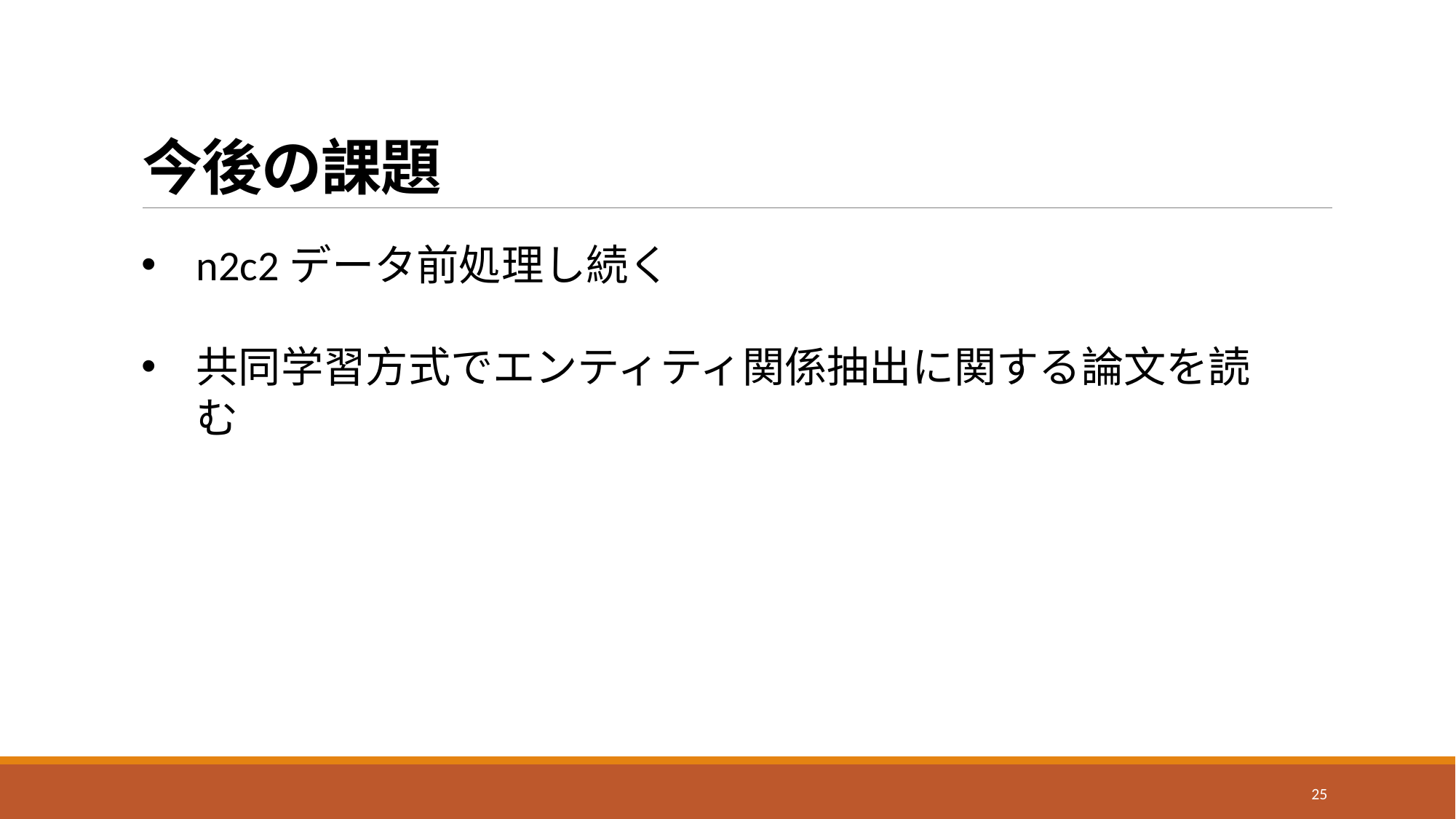

# 今後の課題
n2c2データ前処理し続く

共同学習方式でエンティティ関係抽出に関する論文を読む

25